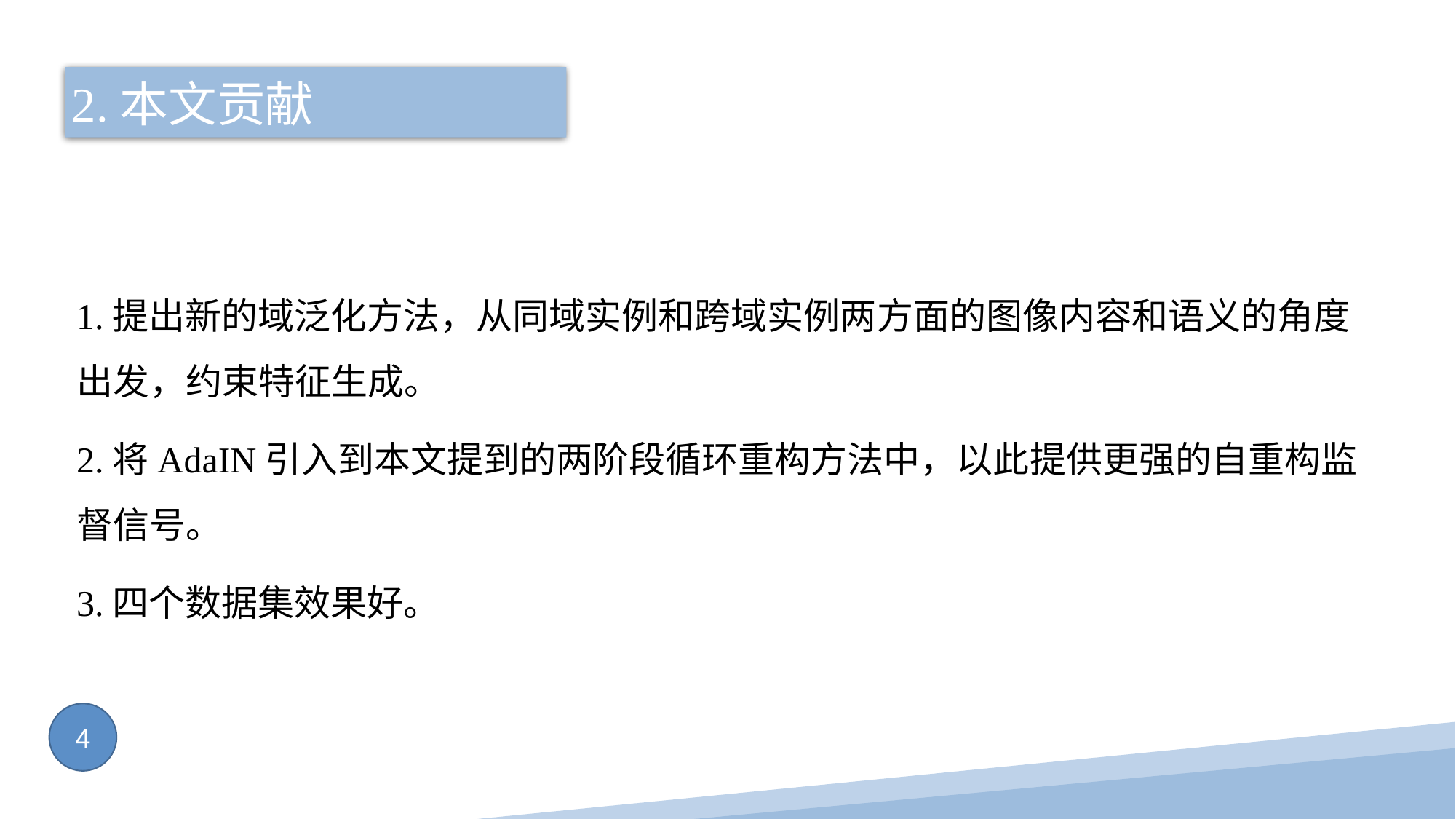

2.本文贡献
1.提出新的域泛化方法，从同域实例和跨域实例两方面的图像内容和语义的角度出发，约束特征生成。
2.将AdaIN引入到本文提到的两阶段循环重构方法中，以此提供更强的自重构监督信号。
3.四个数据集效果好。
4